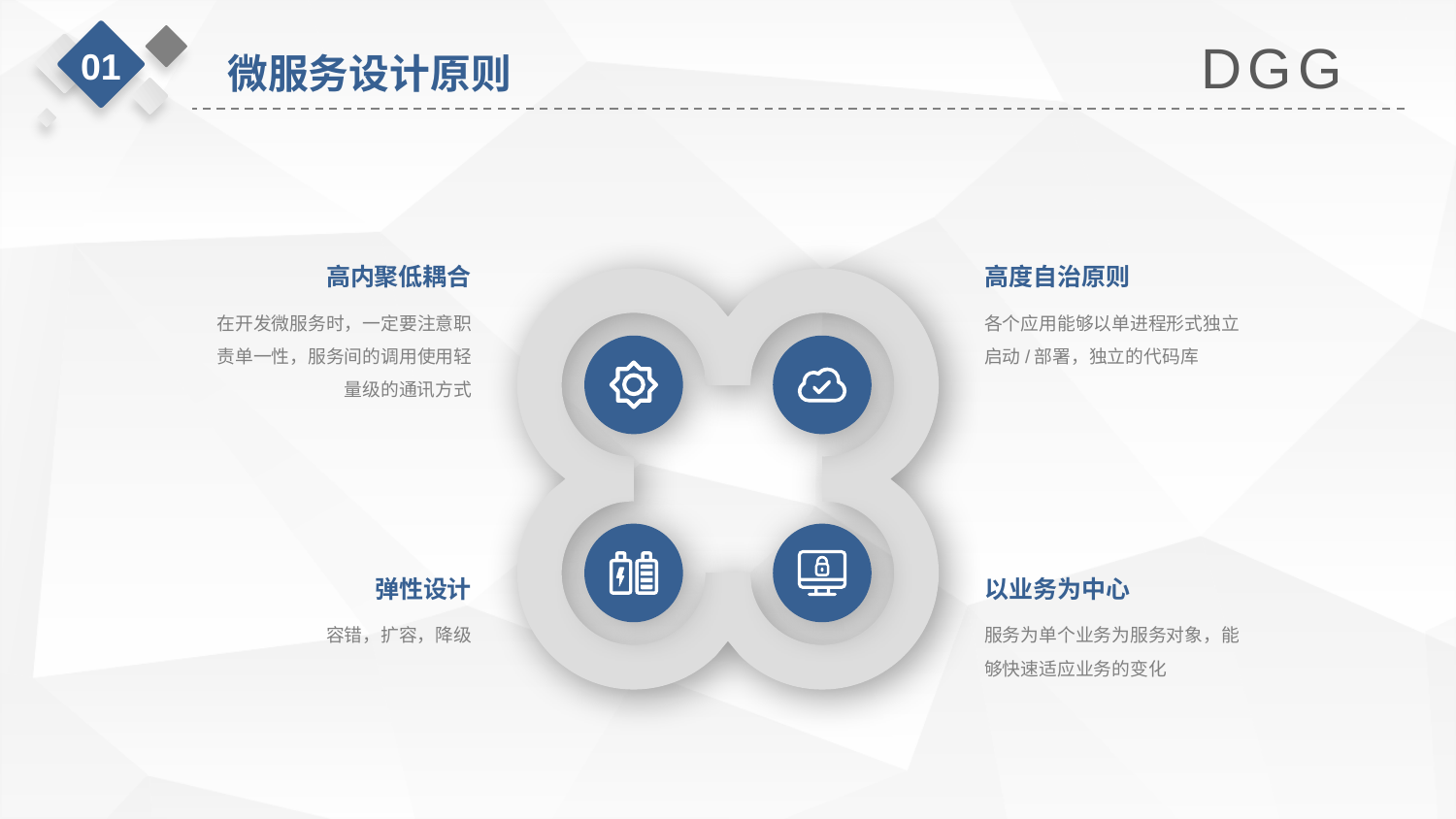

DGG

01

微服务设计原则
高度自治原则
各个应用能够以单进程形式独立启动/部署，独立的代码库
高内聚低耦合
在开发微服务时，一定要注意职责单一性，服务间的调用使用轻量级的通讯方式

以业务为中心
服务为单个业务为服务对象，能够快速适应业务的变化
弹性设计
容错，扩容，降级